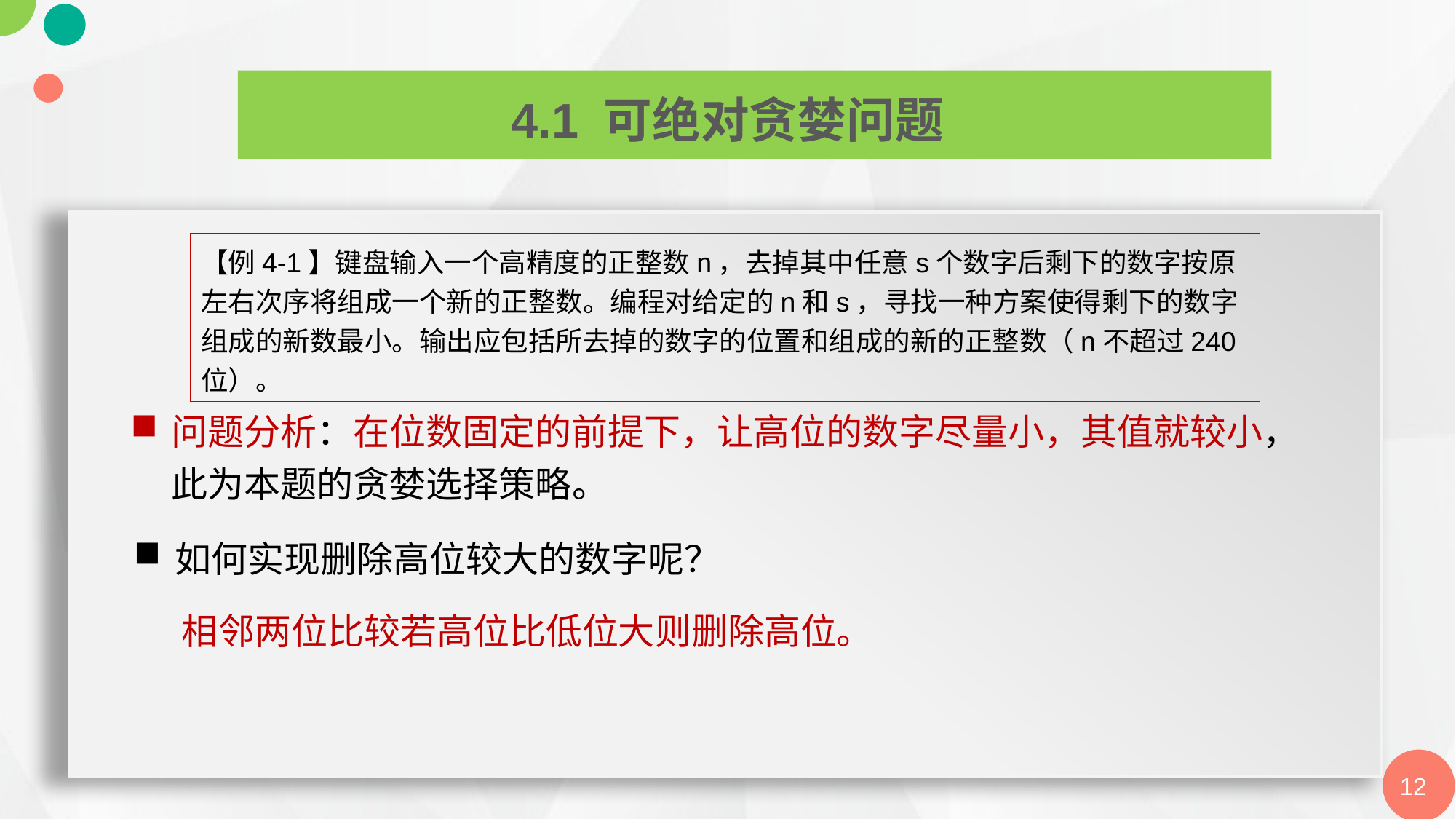

4.1 可绝对贪婪问题
【例4-1】键盘输入一个高精度的正整数n，去掉其中任意s个数字后剩下的数字按原左右次序将组成一个新的正整数。编程对给定的n和s，寻找一种方案使得剩下的数字组成的新数最小。输出应包括所去掉的数字的位置和组成的新的正整数（n不超过240位）。
问题分析：在位数固定的前提下，让高位的数字尽量小，其值就较小，此为本题的贪婪选择策略。
如何实现删除高位较大的数字呢？
相邻两位比较若高位比低位大则删除高位。